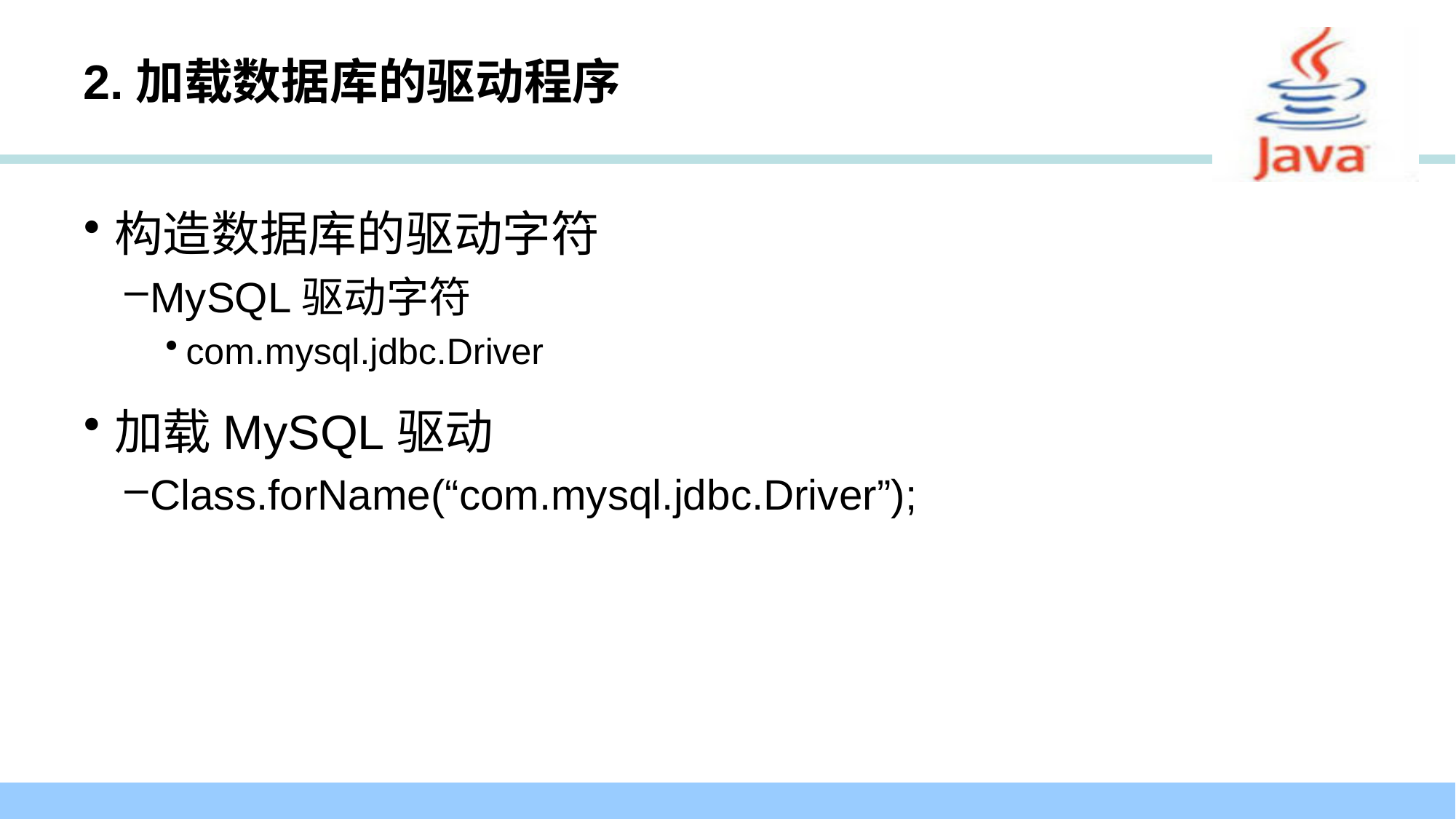

# 2.加载数据库的驱动程序
构造数据库的驱动字符
MySQL驱动字符
com.mysql.jdbc.Driver
加载MySQL驱动
Class.forName(“com.mysql.jdbc.Driver”);